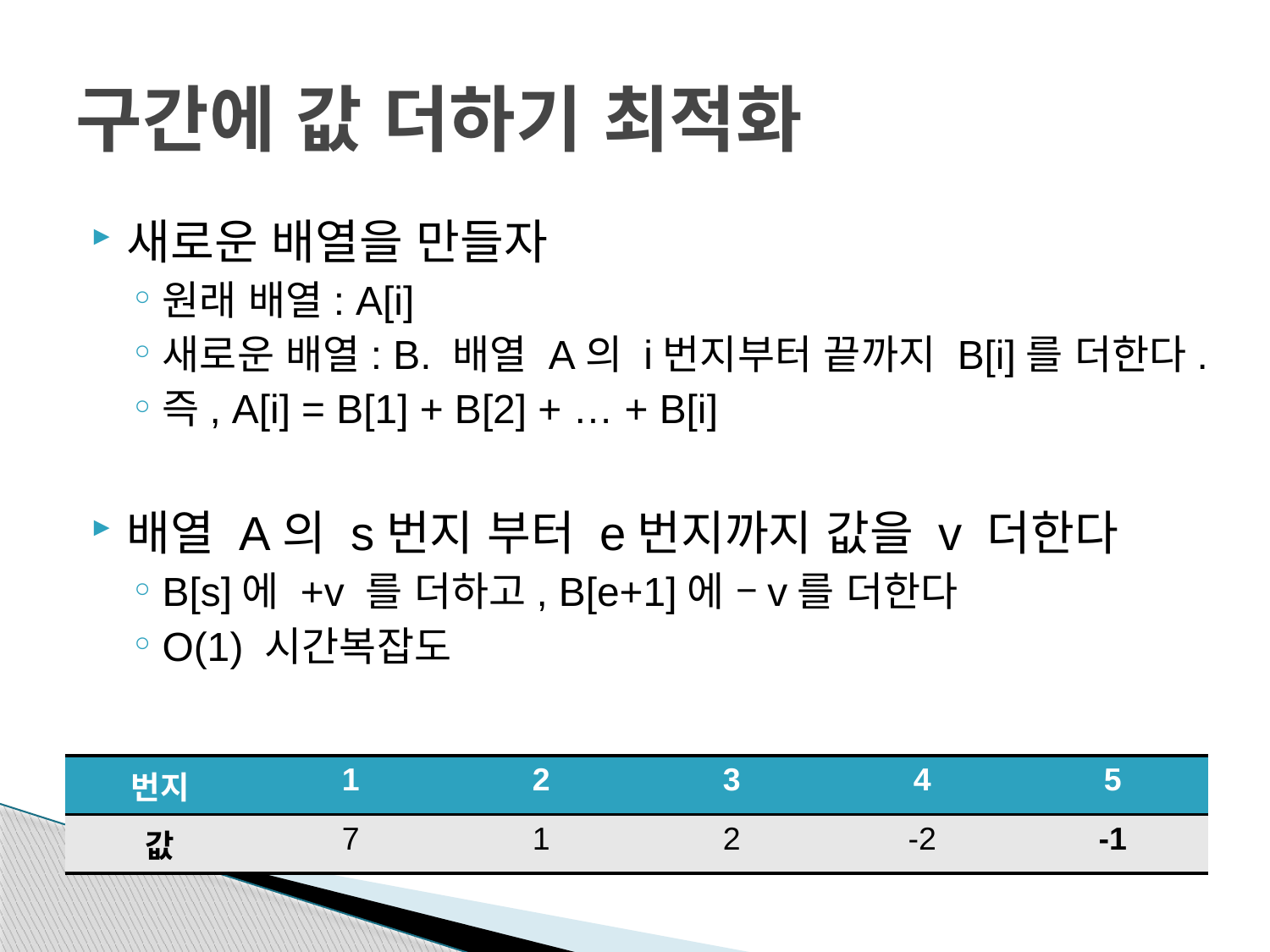

# 구간에 값 더하기 최적화
새로운 배열을 만들자
원래 배열: A[i]
새로운 배열: B. 배열 A의 i번지부터 끝까지 B[i]를 더한다.
즉, A[i] = B[1] + B[2] + … + B[i]

배열 A의 s번지 부터 e번지까지 값을 v 더한다
B[s]에 +v 를 더하고, B[e+1]에 –v를 더한다
O(1) 시간복잡도
| 번지 | 1 | 2 | 3 | 4 | 5 |
| --- | --- | --- | --- | --- | --- |
| 값 | 7 | 1 | 2 | -2 | -1 |